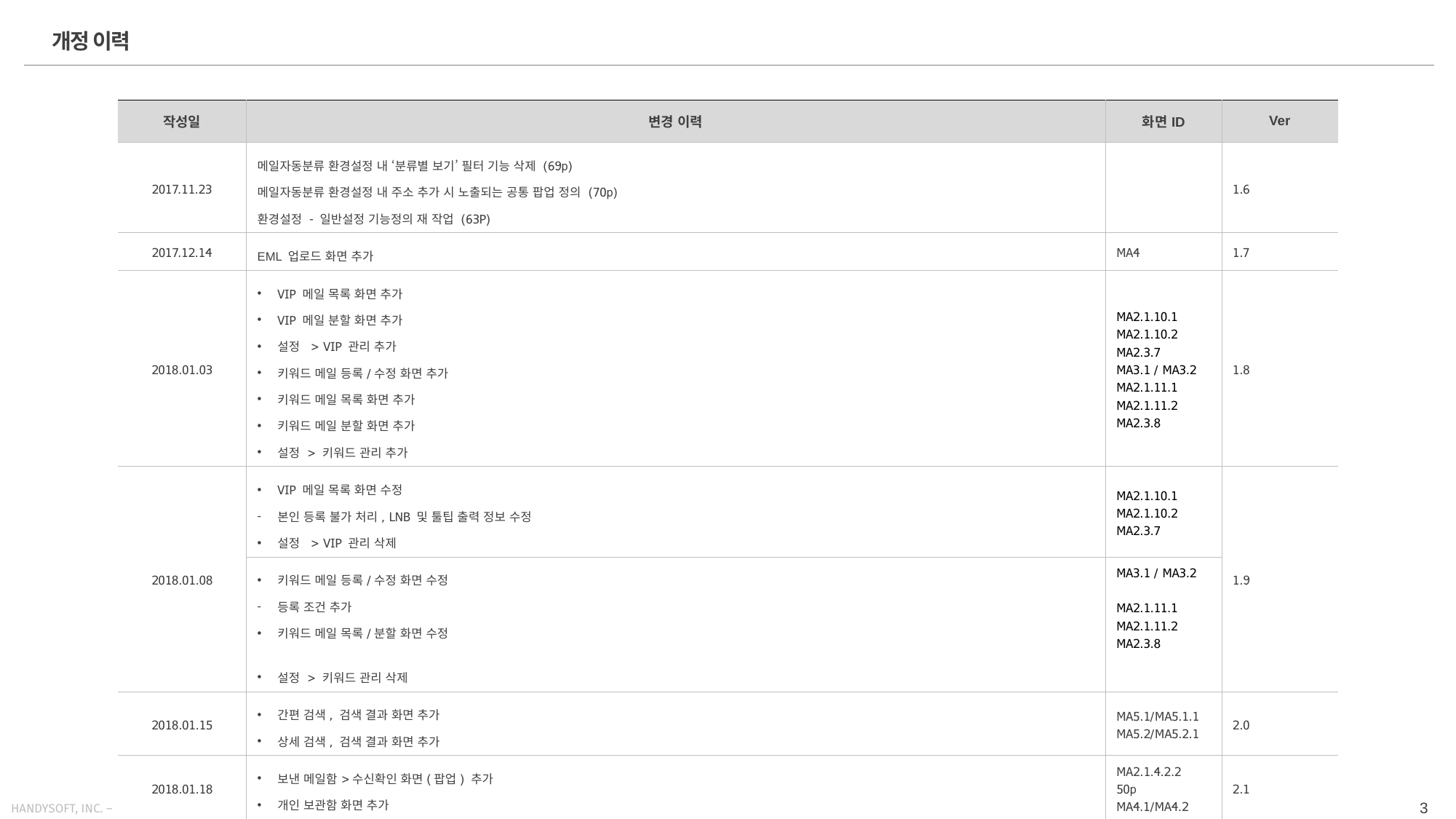

개정 이력
| 작성일 | 변경 이력 | 화면ID | Ver |
| --- | --- | --- | --- |
| 2017.11.23 | 메일자동분류 환경설정 내 ‘분류별 보기’ 필터 기능 삭제 (69p) 메일자동분류 환경설정 내 주소 추가 시 노출되는 공통 팝업 정의 (70p) 환경설정 - 일반설정 기능정의 재 작업 (63P) |  | 1.6 |
| 2017.12.14 | EML 업로드 화면 추가 | MA4 | 1.7 |
| 2018.01.03 | VIP 메일 목록 화면 추가 VIP 메일 분할 화면 추가 설정 > VIP 관리 추가 키워드 메일 등록/수정 화면 추가 키워드 메일 목록 화면 추가 키워드 메일 분할 화면 추가 설정 > 키워드 관리 추가 | MA2.1.10.1 MA2.1.10.2 MA2.3.7 MA3.1 / MA3.2 MA2.1.11.1 MA2.1.11.2 MA2.3.8 | 1.8 |
| 2018.01.08 | VIP 메일 목록 화면 수정 본인 등록 불가 처리, LNB 및 툴팁 출력 정보 수정 설정 > VIP 관리 삭제 | MA2.1.10.1 MA2.1.10.2 MA2.3.7 | 1.9 |
|  | 키워드 메일 등록/수정 화면 수정 등록 조건 추가 키워드 메일 목록/분할 화면 수정 설정 > 키워드 관리 삭제 | MA3.1 / MA3.2 MA2.1.11.1 MA2.1.11.2 MA2.3.8 |  |
| 2018.01.15 | 간편 검색, 검색 결과 화면 추가 상세 검색, 검색 결과 화면 추가 | MA5.1/MA5.1.1 MA5.2/MA5.2.1 | 2.0 |
| 2018.01.18 | 보낸 메일함>수신확인 화면(팝업) 추가 개인 보관함 화면 추가 | MA2.1.4.2.2 50p MA4.1/MA4.2 | 2.1 |